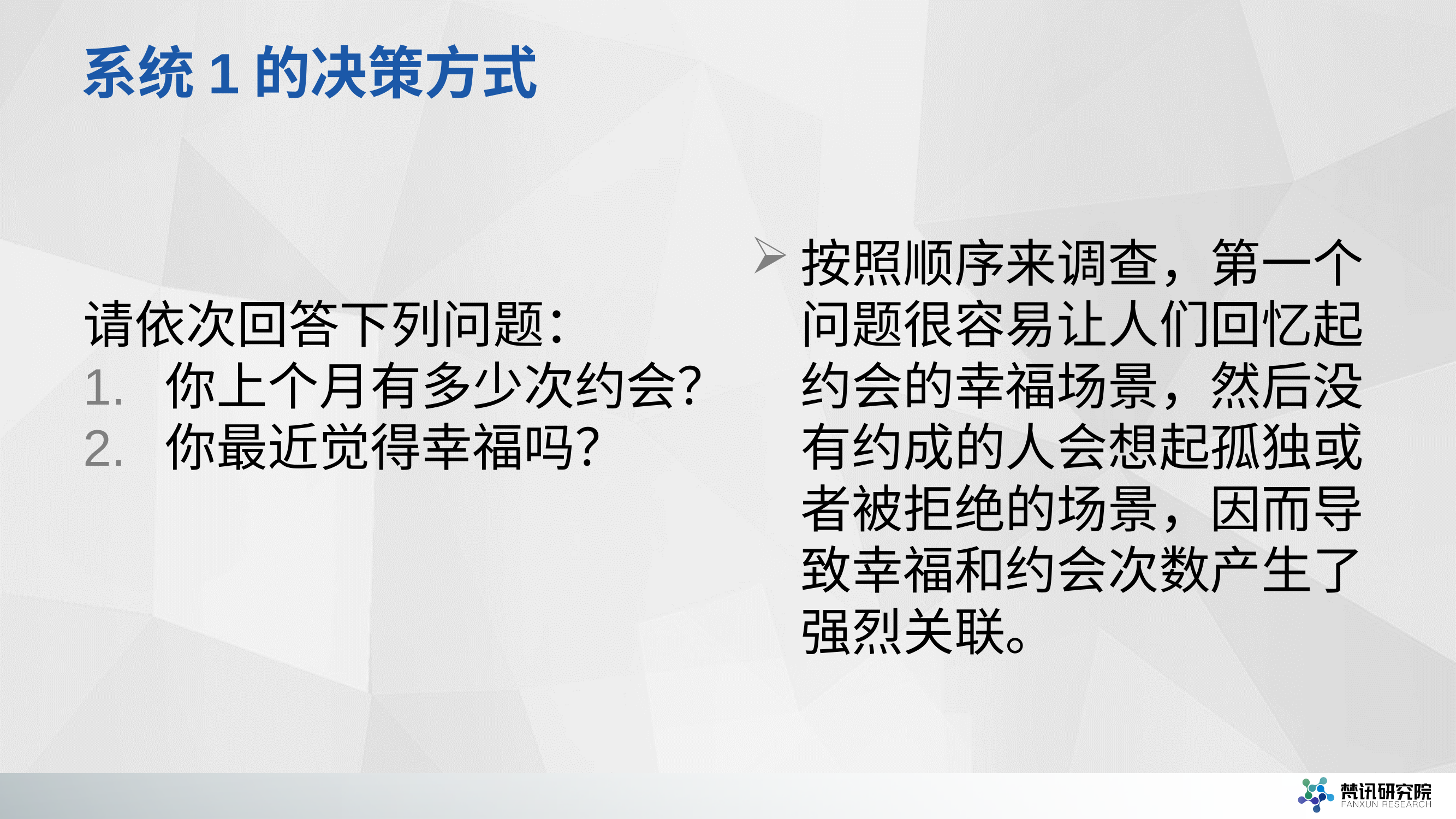

# 系统1的决策方式

按照顺序来调查，第一个问题很容易让人们回忆起约会的幸福场景，然后没有约成的人会想起孤独或者被拒绝的场景，因而导致幸福和约会次数产生了强烈关联。

请依次回答下列问题：
你上个月有多少次约会？
你最近觉得幸福吗？